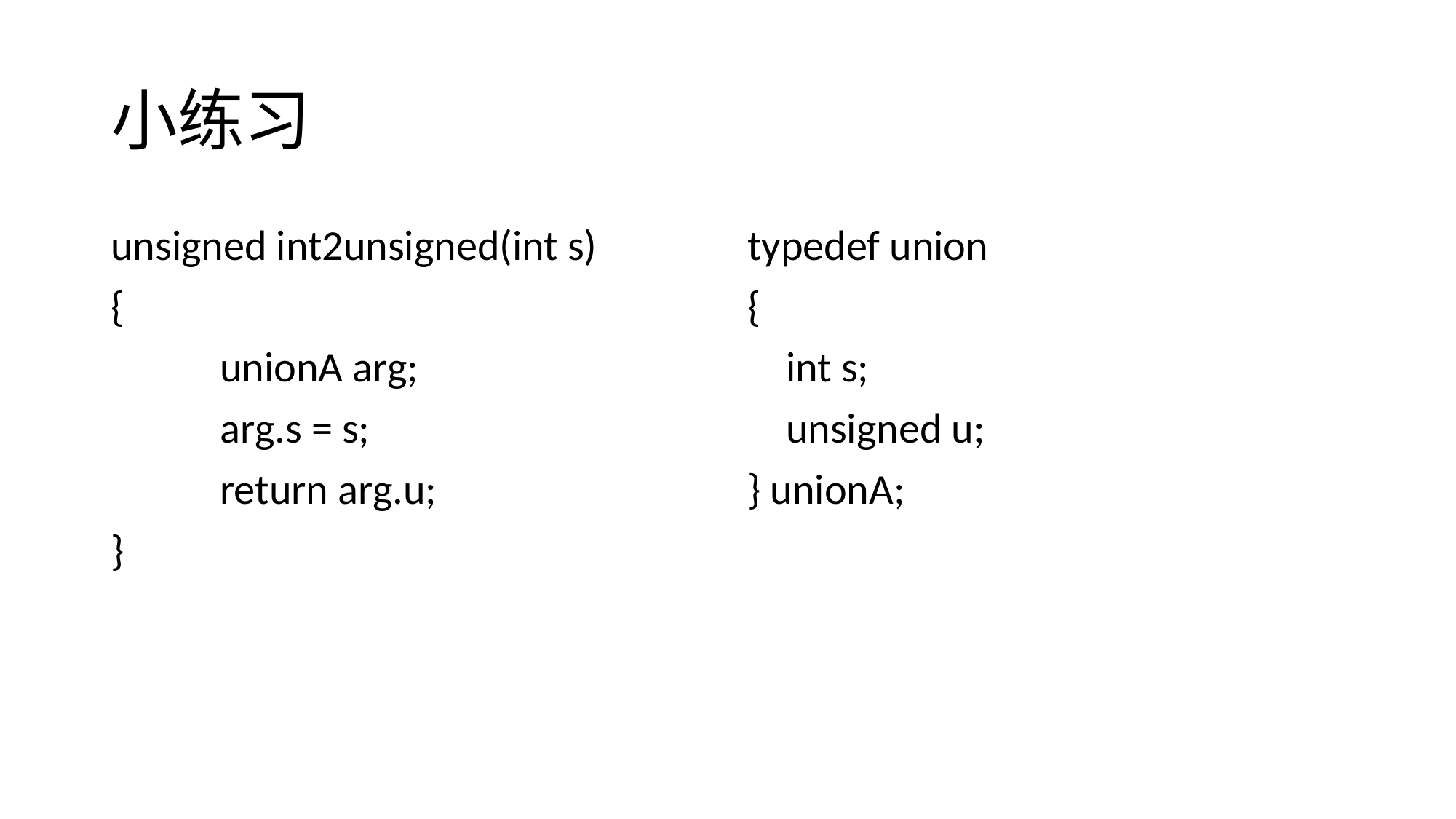

# 小练习
unsigned int2unsigned(int s)
{
 	unionA arg;
	arg.s = s;
	return arg.u;
}

typedef union
{
    int s;
    unsigned u;
} unionA;